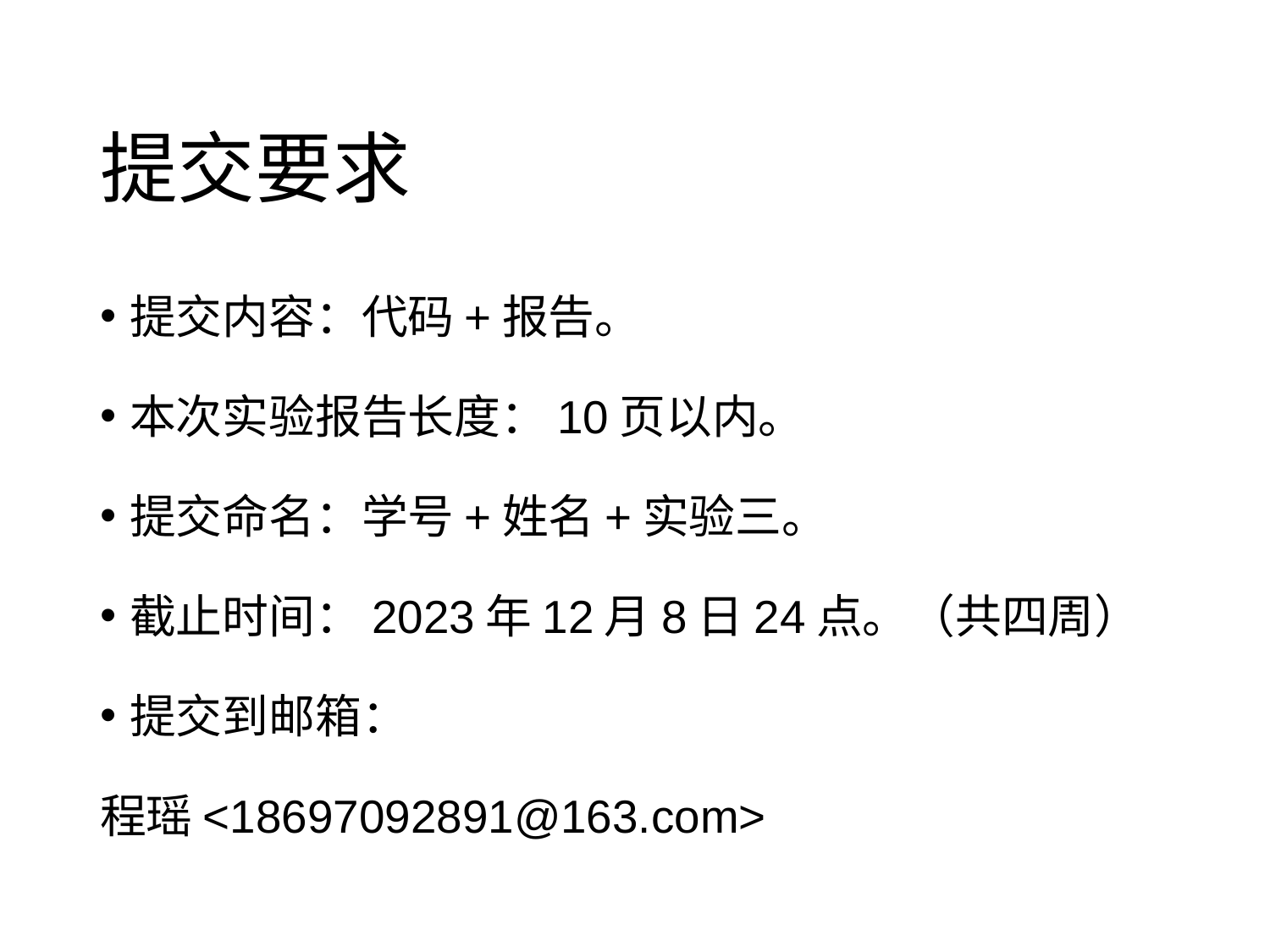

# 提交要求
提交内容：代码+报告。
本次实验报告长度：10页以内。
提交命名：学号+姓名+实验三。
截止时间：2023年12月8日24点。（共四周）
提交到邮箱：
程瑶<18697092891@163.com>